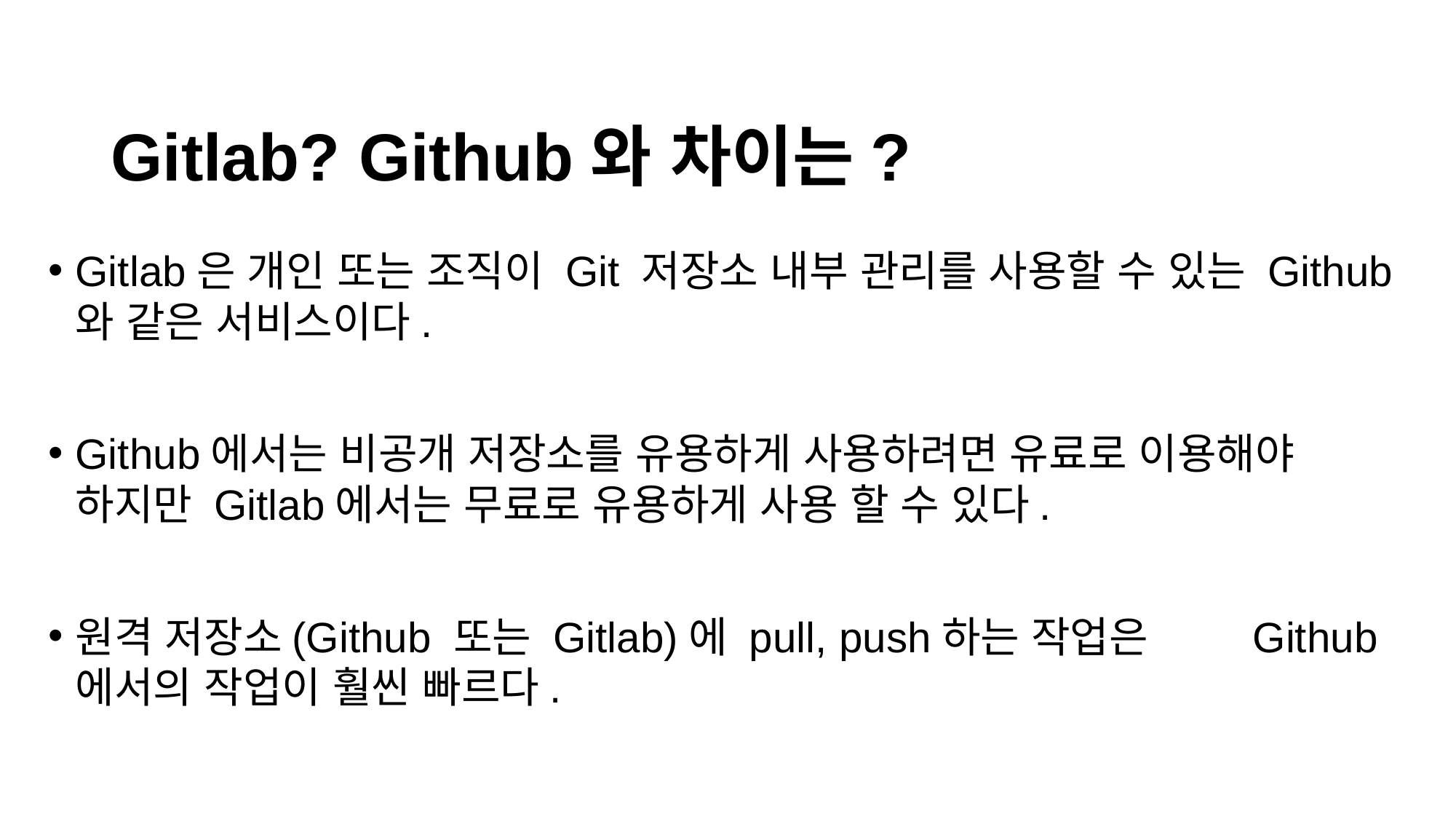

# Gitlab? Github와 차이는?
Gitlab은 개인 또는 조직이 Git 저장소 내부 관리를 사용할 수 있는 Github와 같은 서비스이다.

Github에서는 비공개 저장소를 유용하게 사용하려면 유료로 이용해야 하지만 Gitlab에서는 무료로 유용하게 사용 할 수 있다.

원격 저장소(Github 또는 Gitlab)에 pull, push하는 작업은        Github에서의 작업이 훨씬 빠르다.